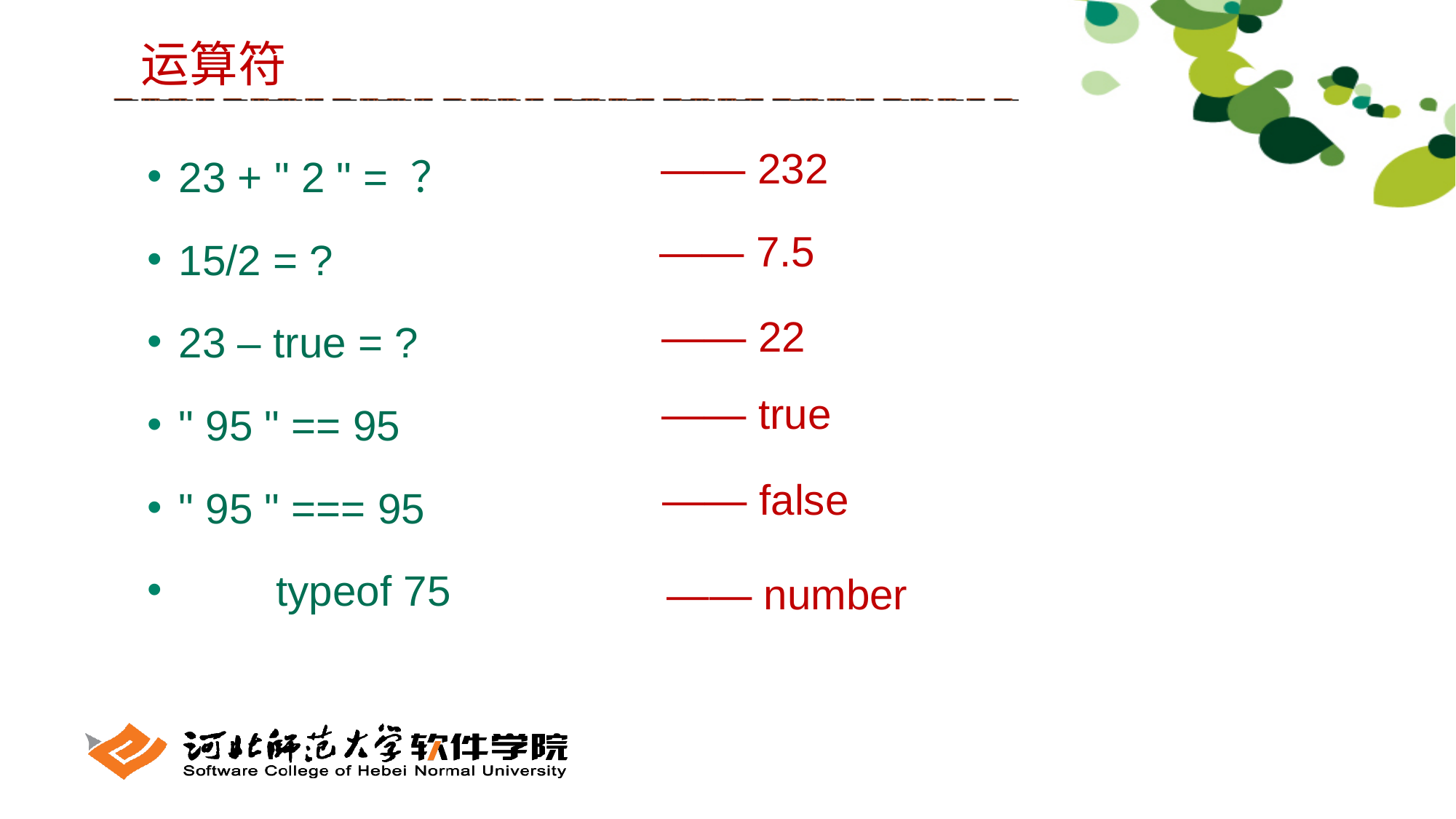

运算符
 23 + " 2 " = ？
 15/2 = ?
 23 – true = ?
 " 95 " == 95
 " 95 " === 95
 	typeof 75
—— 232
—— 7.5
—— 22
—— true
—— false
—— number